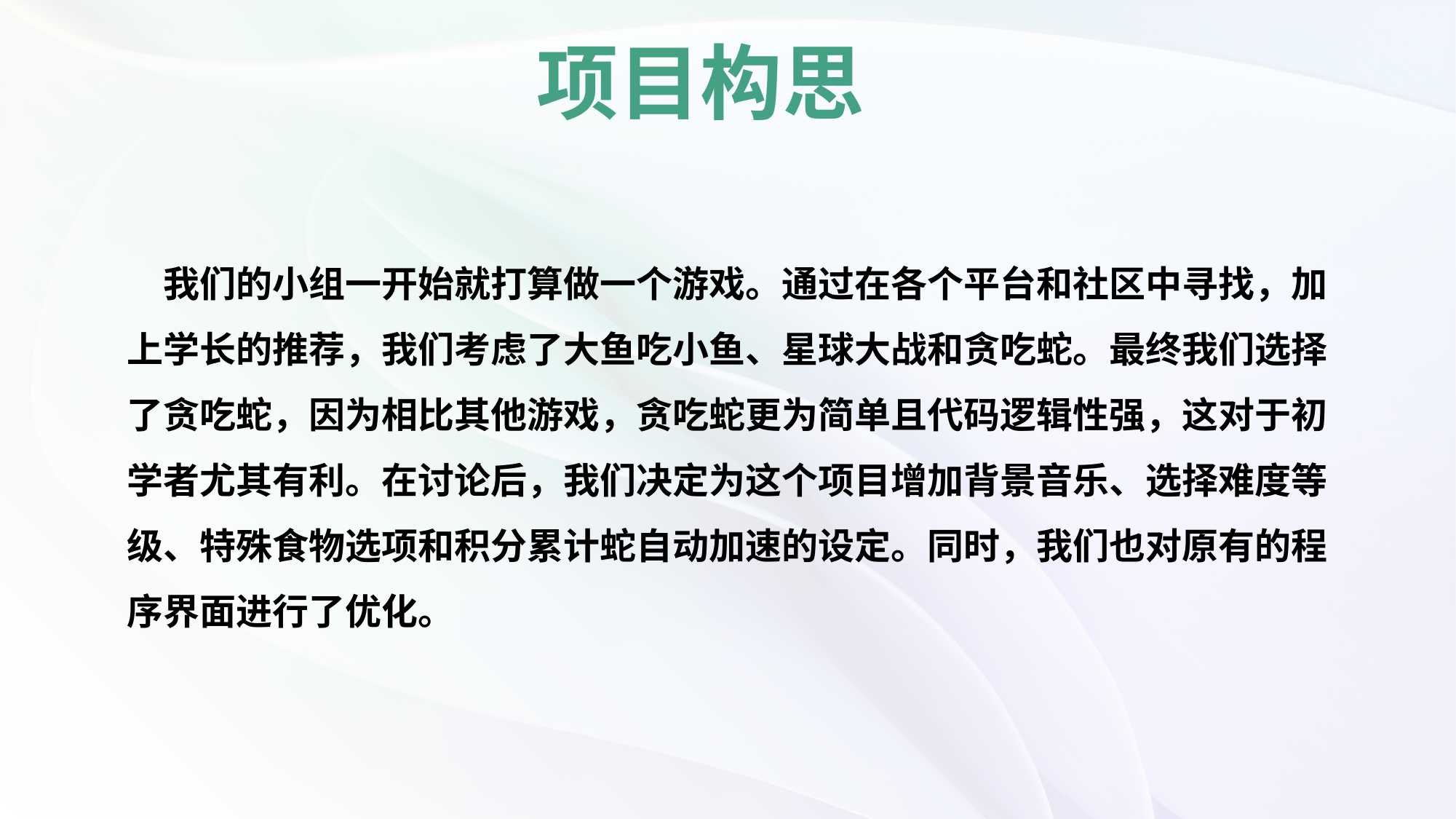

项目构思
我们的小组一开始就打算做一个游戏。通过在各个平台和社区中寻找，加上学长的推荐，我们考虑了大鱼吃小鱼、星球大战和贪吃蛇。最终我们选择了贪吃蛇，因为相比其他游戏，贪吃蛇更为简单且代码逻辑性强，这对于初学者尤其有利。在讨论后，我们决定为这个项目增加背景音乐、选择难度等级、特殊食物选项和积分累计蛇自动加速的设定。同时，我们也对原有的程序界面进行了优化。